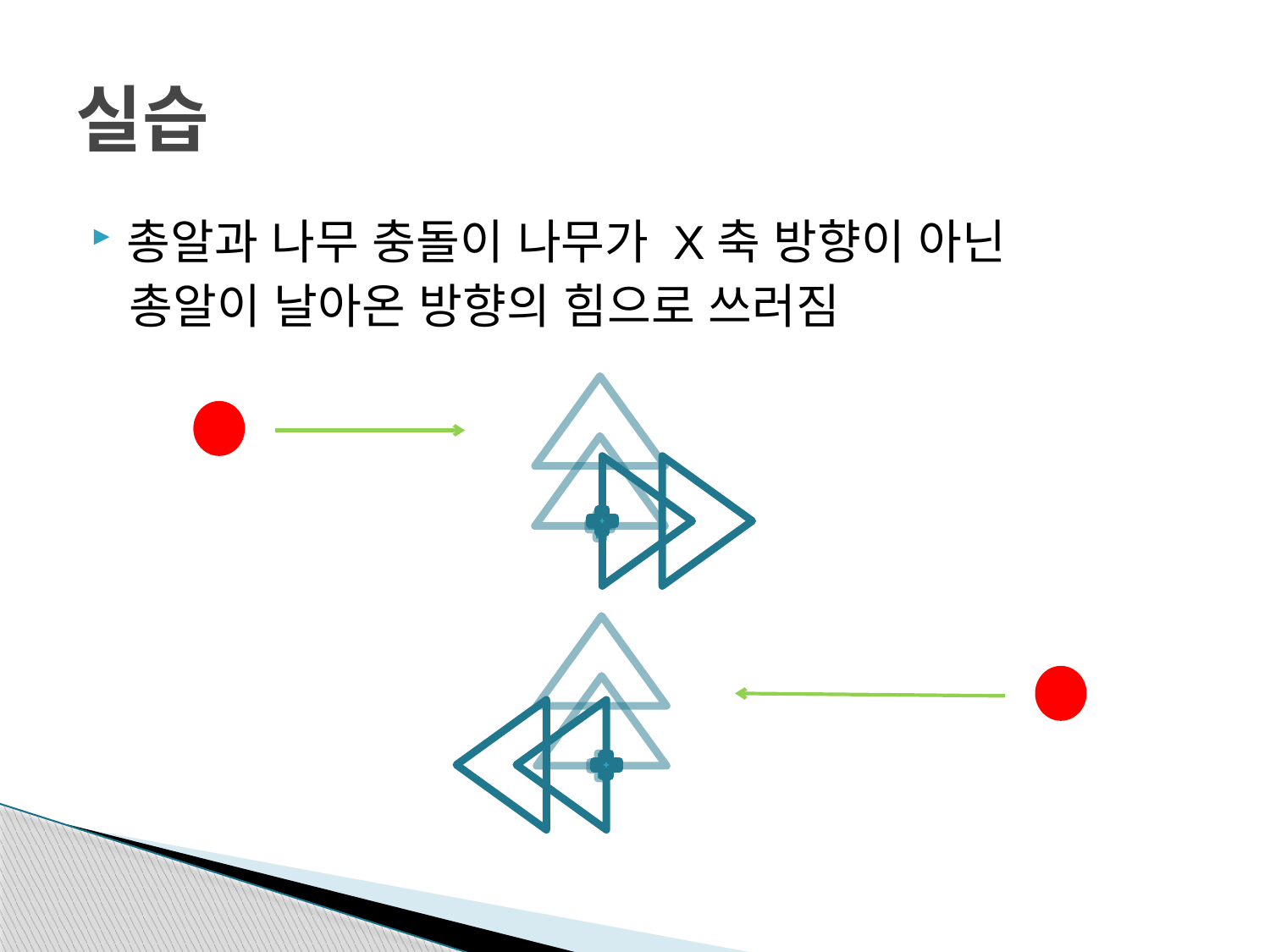

# 실습
총알과 나무 충돌이 나무가 X축 방향이 아닌
  총알이 날아온 방향의 힘으로 쓰러짐